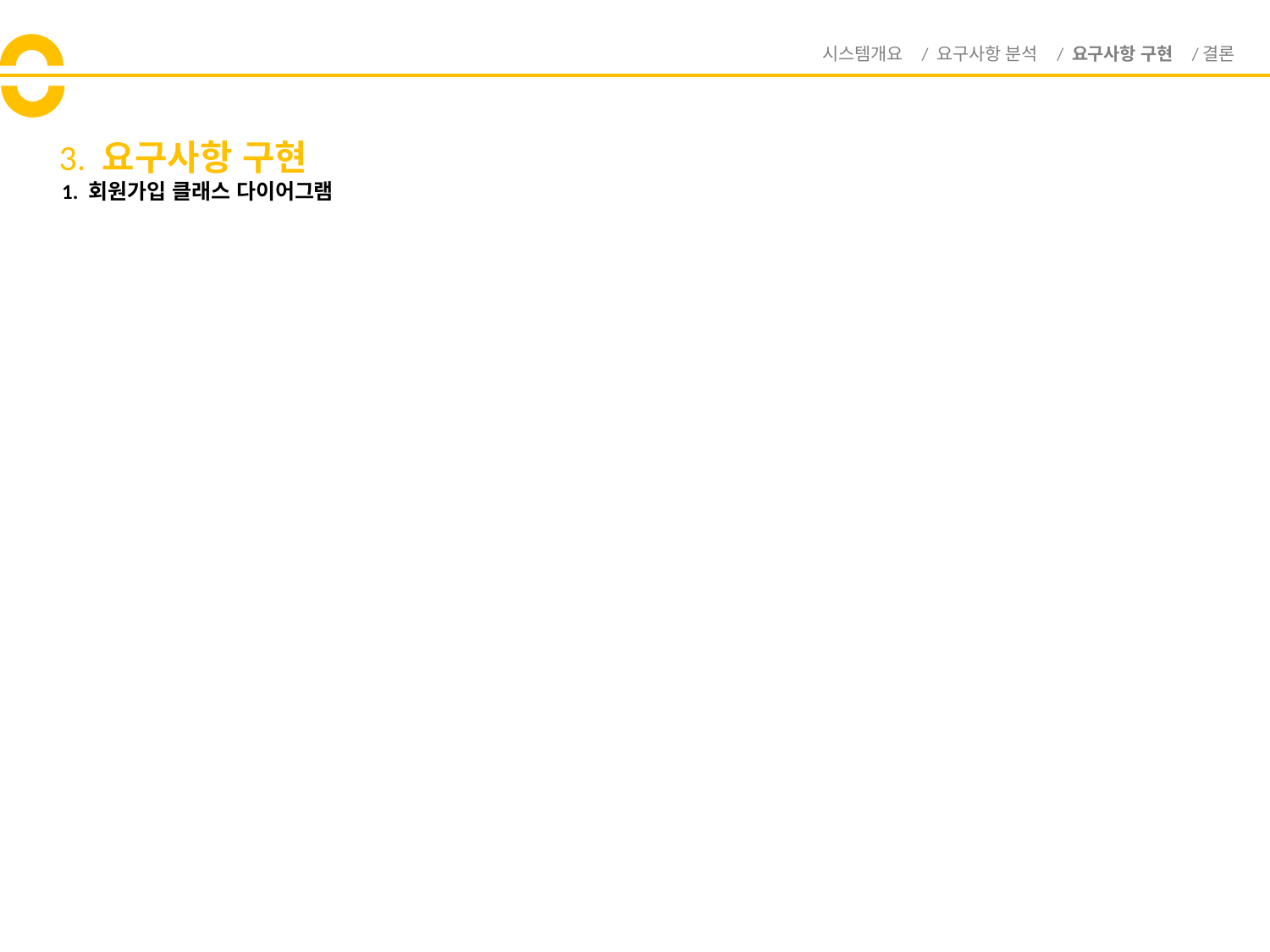

시스템개요   / 요구사항 분석   / 요구사항 구현   /결론

# 3. 요구사항 구현
1. 회원가입 클래스 다이어그램